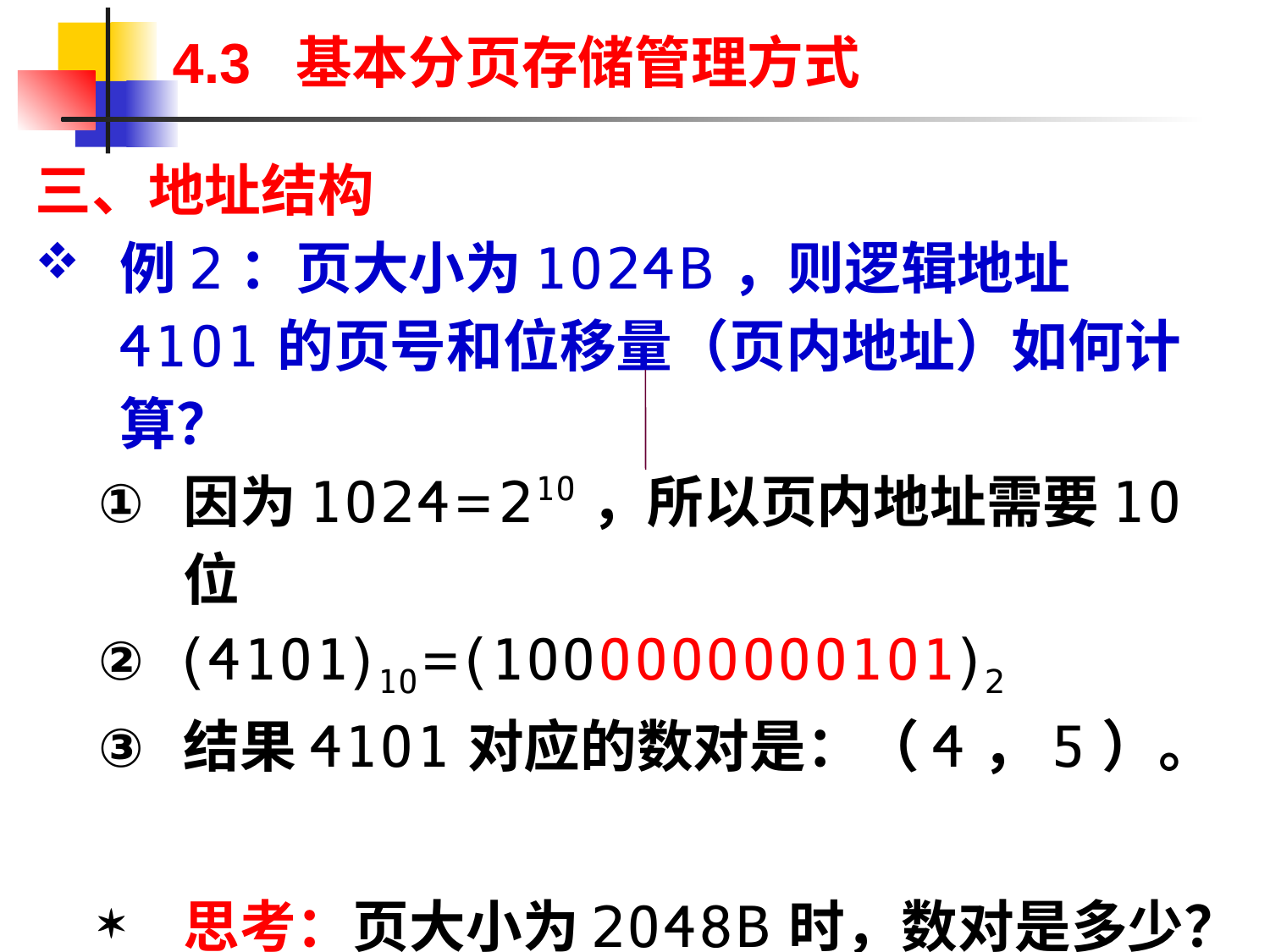

# 4.3  基本分页存储管理方式
三、地址结构
例2：页大小为1024B，则逻辑地址4101的页号和位移量（页内地址）如何计算？
因为1024=210，所以页内地址需要10位
(4101)10=(1000000000101)2
结果4101对应的数对是：（4，5）。

思考：页大小为2048B时，数对是多少？
(2,5)